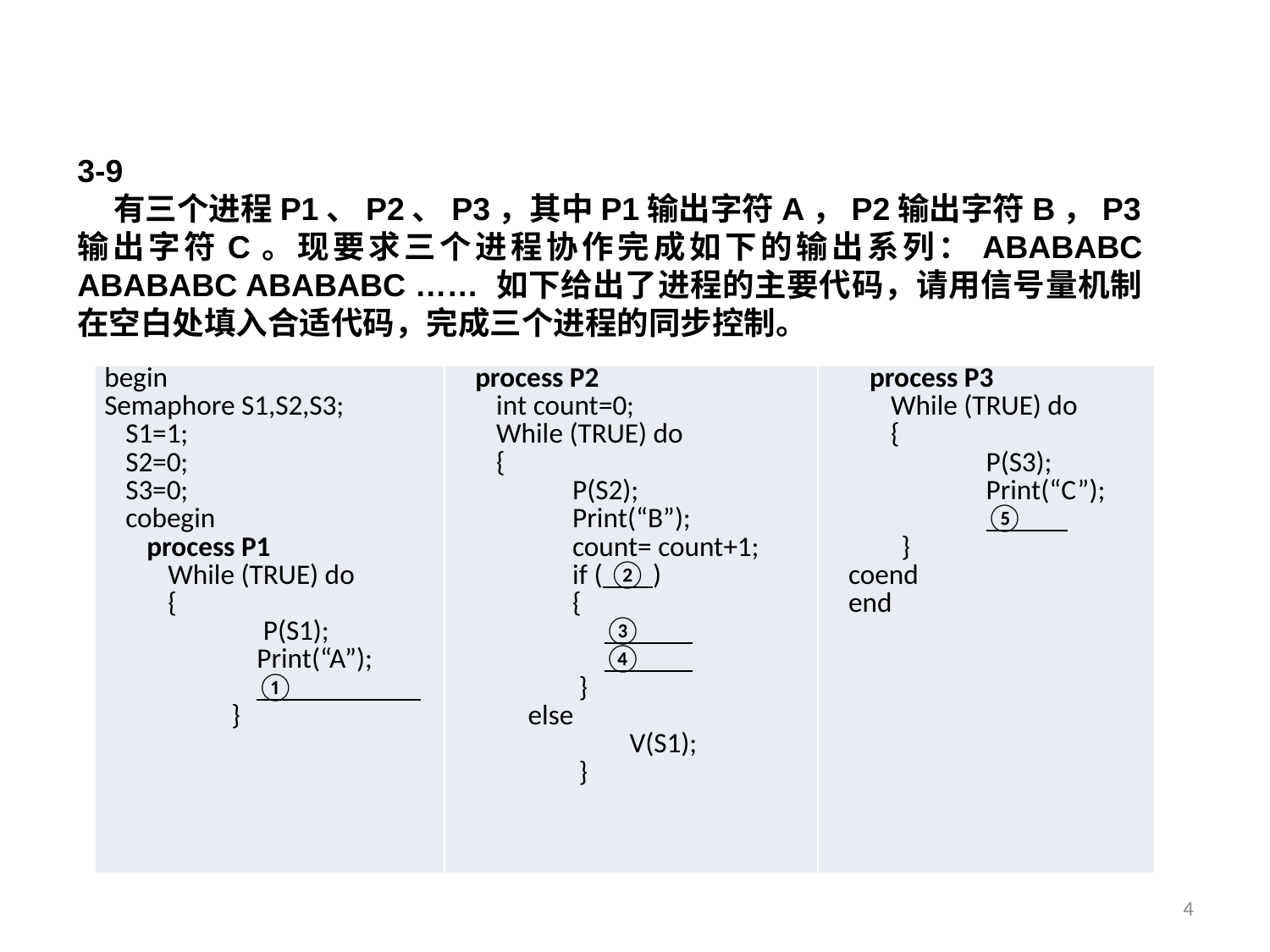

3-9
    有三个进程P1、P2、P3，其中P1输出字符A，P2输出字符B，P3输出字符C。现要求三个进程协作完成如下的输出系列：ABABABC ABABABC ABABABC …… 如下给出了进程的主要代码，请用信号量机制在空白处填入合适代码，完成三个进程的同步控制。

| begin Semaphore S1,S2,S3; S1=1; S2=0; S3=0; cobegin process P1 While (TRUE) do { P(S1); Print(“A”); ① } | process P2 int count=0; While (TRUE) do { P(S2); Print(“B”); count= count+1; if ( ② ) { ③ ④ } else V(S1); } | process P3 While (TRUE) do { P(S3); Print(“C”); ⑤ } coend end |
| --- | --- | --- |
4